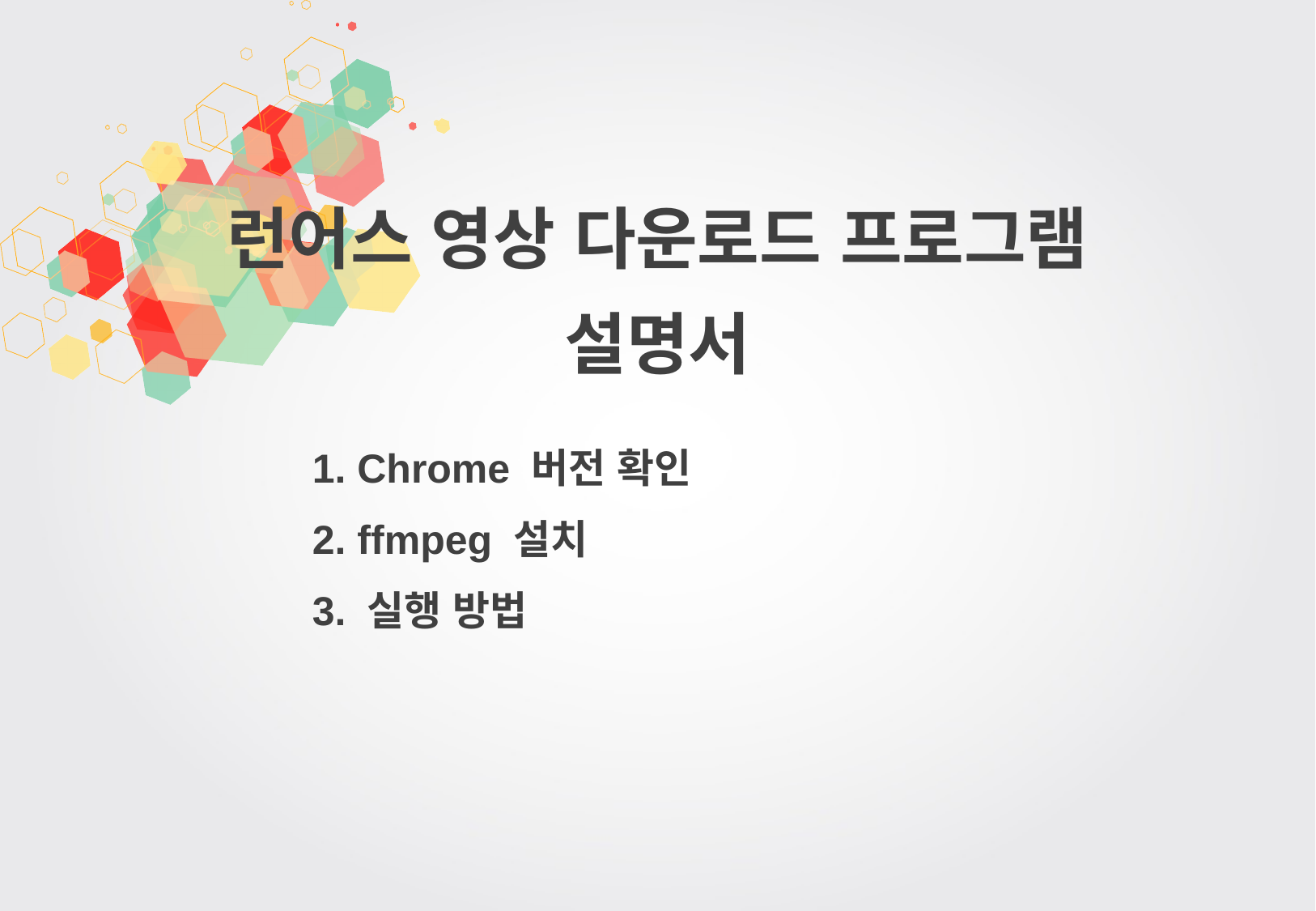

런어스 영상 다운로드 프로그램 설명서
1. Chrome 버전 확인
2. ffmpeg 설치
3. 실행 방법